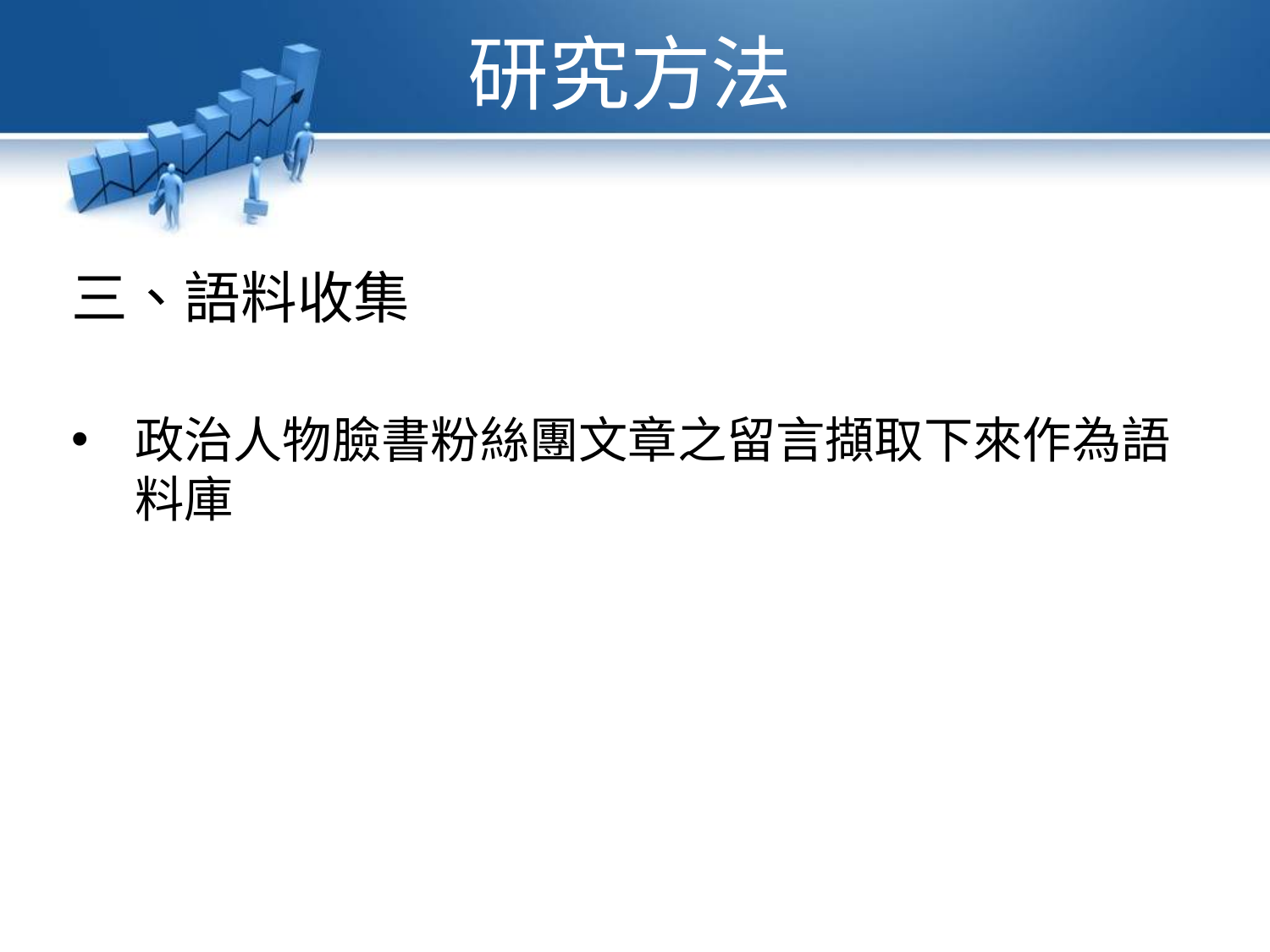

研究方法
三、語料收集

政治人物臉書粉絲團文章之留言擷取下來作為語料庫